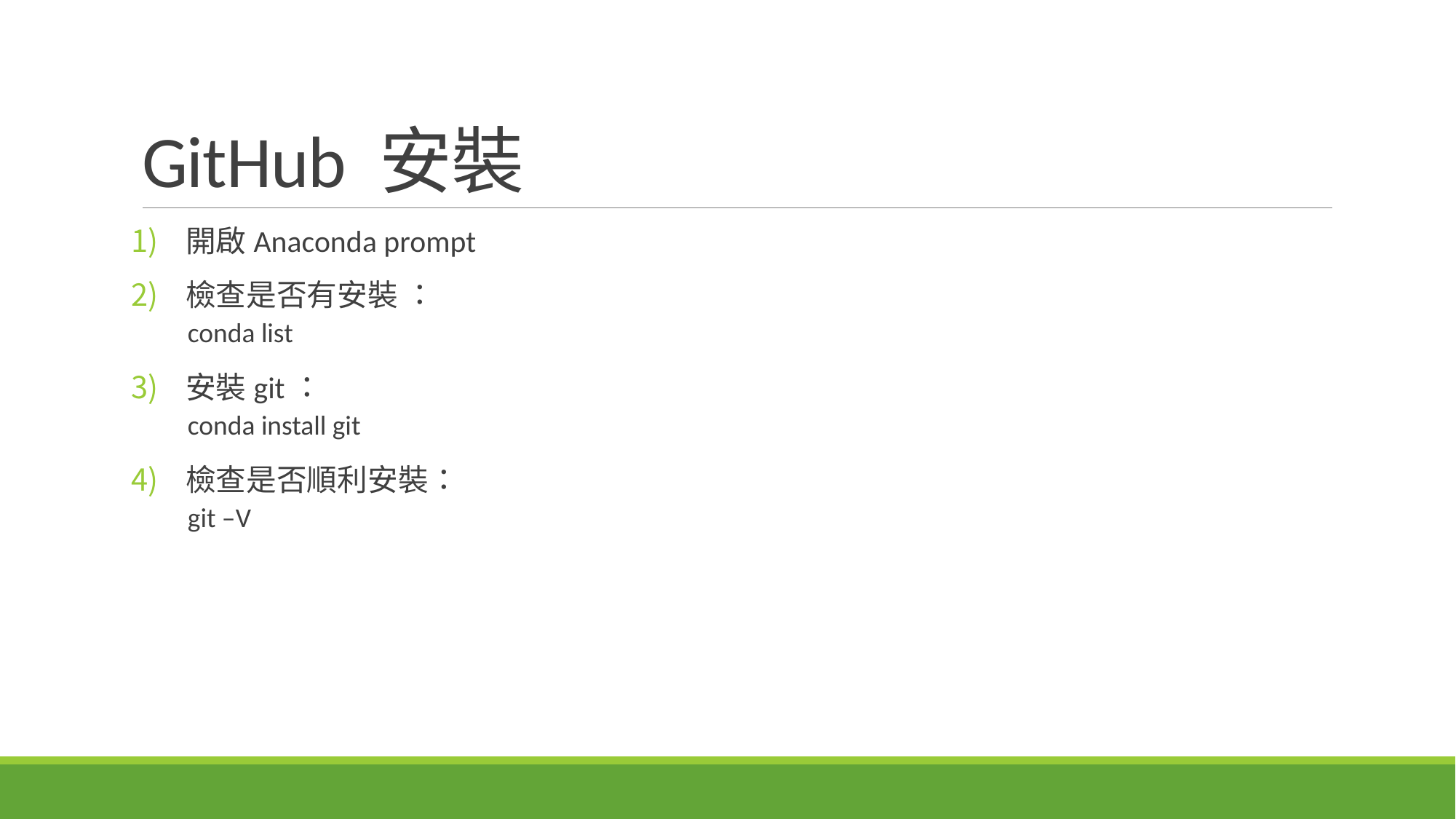

# GitHub 安裝
開啟Anaconda prompt
檢查是否有安裝 ：
conda list
安裝git：
conda install git
檢查是否順利安裝：
git –V